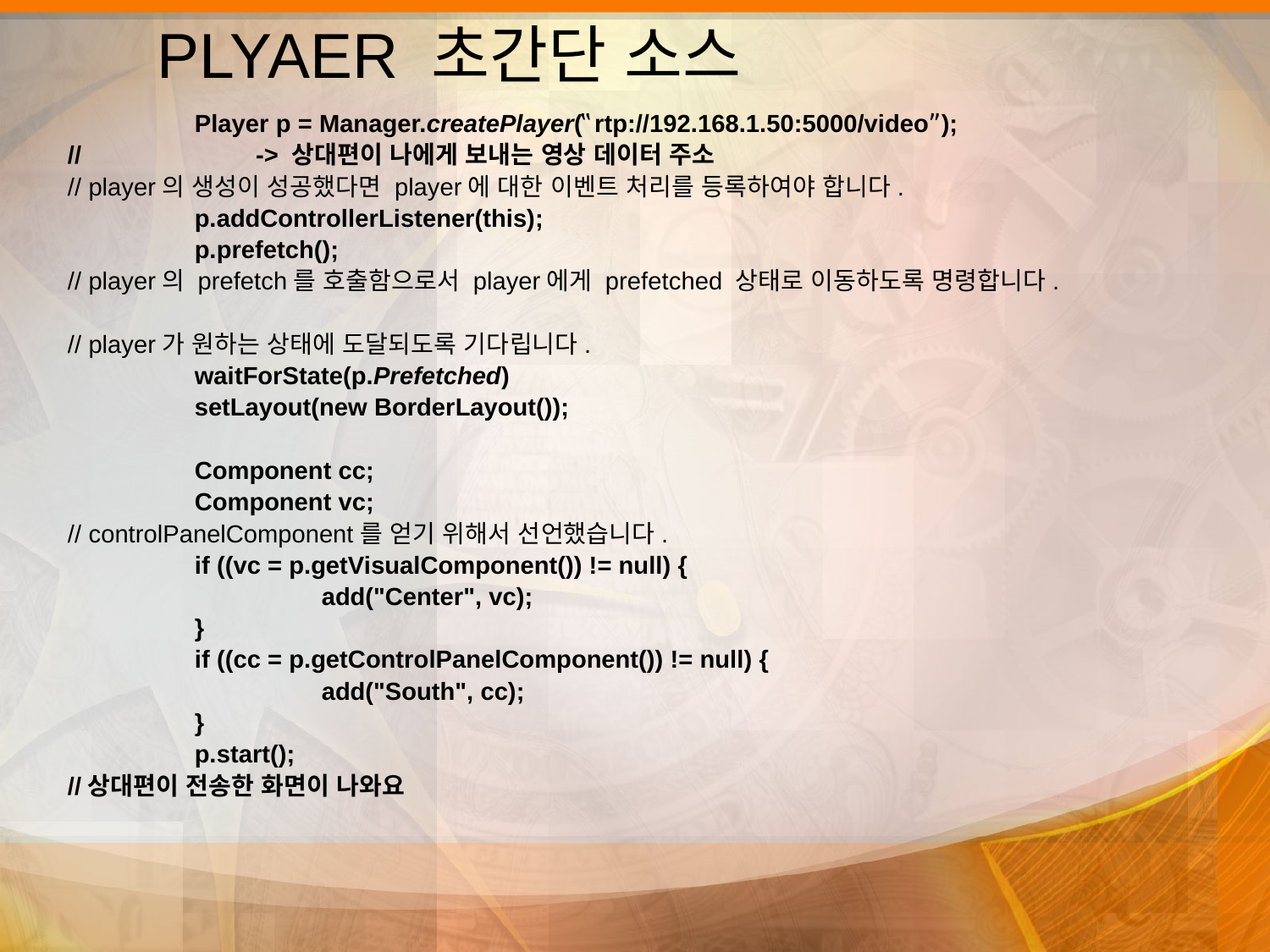

# PLYAER 초간단 소스
	Player p = Manager.createPlayer(“rtp://192.168.1.50:5000/video”);
//                         -> 상대편이 나에게 보내는 영상 데이터 주소
// player의 생성이 성공했다면 player에 대한 이벤트 처리를 등록하여야 합니다.
	p.addControllerListener(this);
	p.prefetch();
// player의 prefetch를 호출함으로서 player에게 prefetched 상태로 이동하도록 명령합니다.

// player가 원하는 상태에 도달되도록 기다립니다.
	waitForState(p.Prefetched)
	setLayout(new BorderLayout());

	Component cc;
	Component vc;
// controlPanelComponent를 얻기 위해서 선언했습니다.
	if ((vc = p.getVisualComponent()) != null) {
		add("Center", vc);
	}
	if ((cc = p.getControlPanelComponent()) != null) {
		add("South", cc);
	}
	p.start();
//상대편이 전송한 화면이 나와요